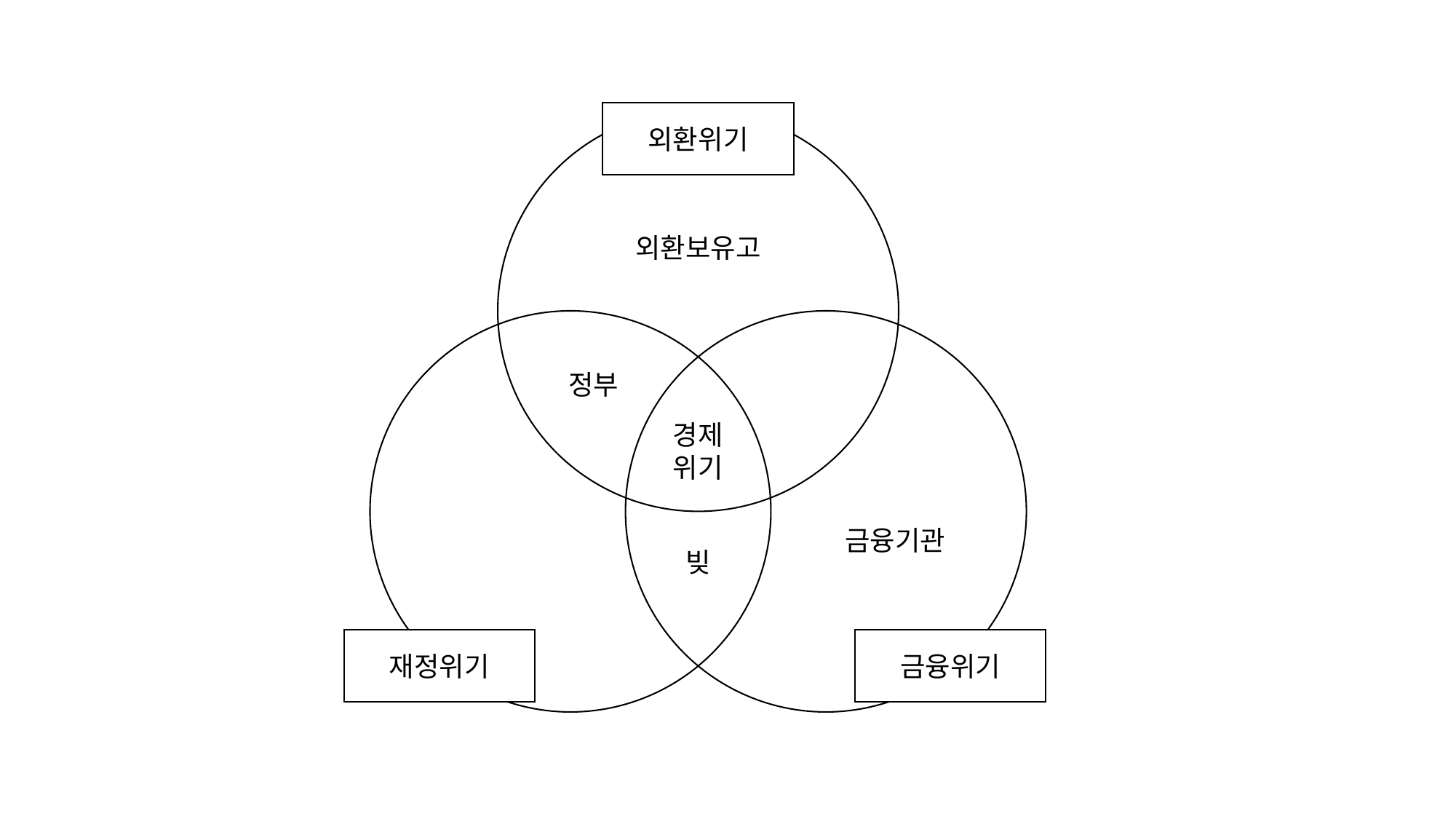

외환위기

외환보유고

정부
경제
위기
금융기관
빚
재정위기
금융위기